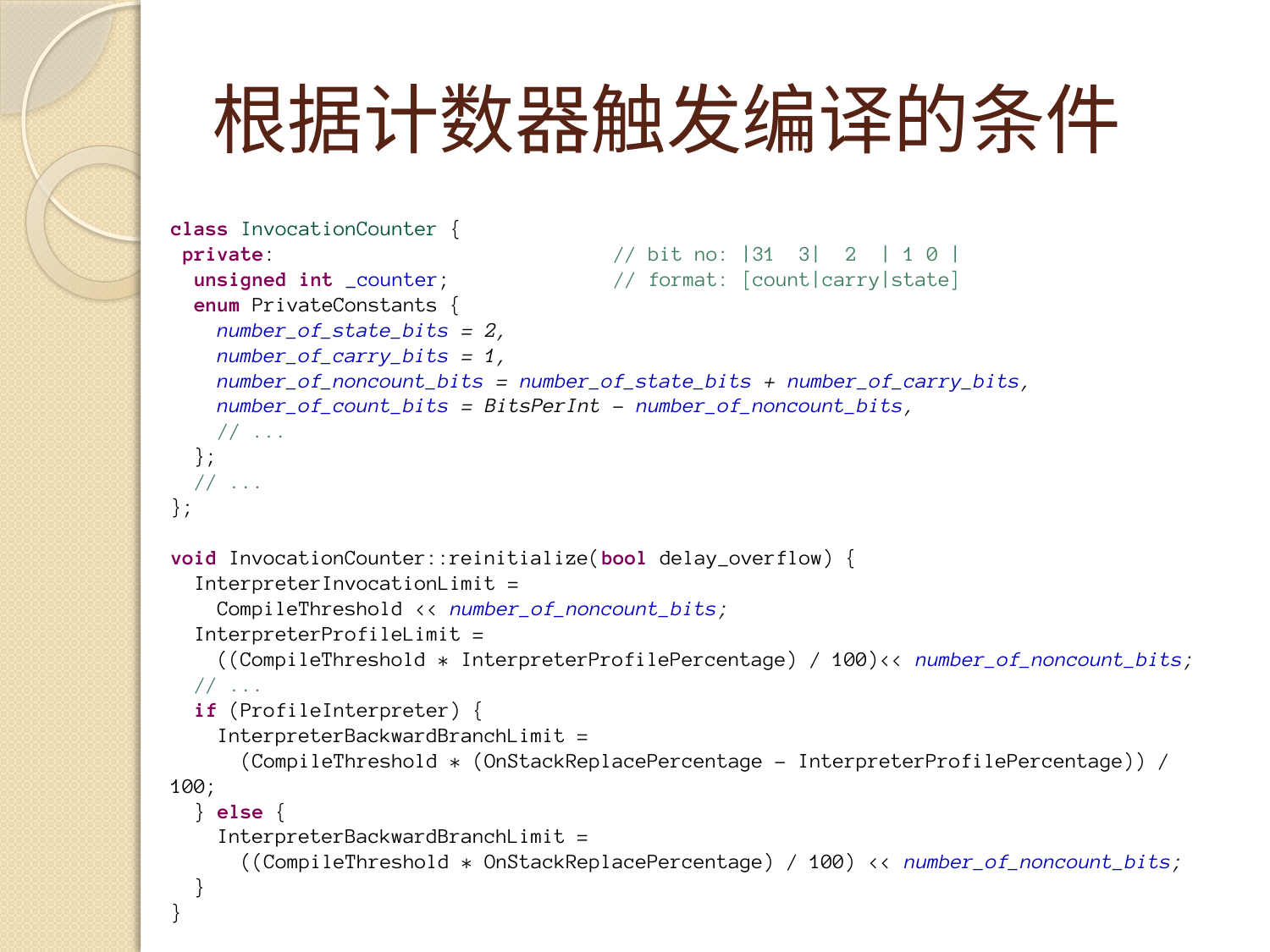

# 根据计数器触发编译的条件
class InvocationCounter {
 private:                             // bit no: |31  3|  2  | 1 0 |
  unsigned int _counter;              // format: [count|carry|state]
  enum PrivateConstants {
    number_of_state_bits = 2,
    number_of_carry_bits = 1,
    number_of_noncount_bits = number_of_state_bits + number_of_carry_bits,
    number_of_count_bits = BitsPerInt - number_of_noncount_bits,
    // ...
  };
  // ...
};

void InvocationCounter::reinitialize(bool delay_overflow) {
  InterpreterInvocationLimit =
    CompileThreshold << number_of_noncount_bits;
  InterpreterProfileLimit =
    ((CompileThreshold * InterpreterProfilePercentage) / 100)<< number_of_noncount_bits;
  // ...
  if (ProfileInterpreter) {
    InterpreterBackwardBranchLimit =
      (CompileThreshold * (OnStackReplacePercentage - InterpreterProfilePercentage)) / 100;
  } else {
    InterpreterBackwardBranchLimit =
      ((CompileThreshold * OnStackReplacePercentage) / 100) << number_of_noncount_bits;
  }
}